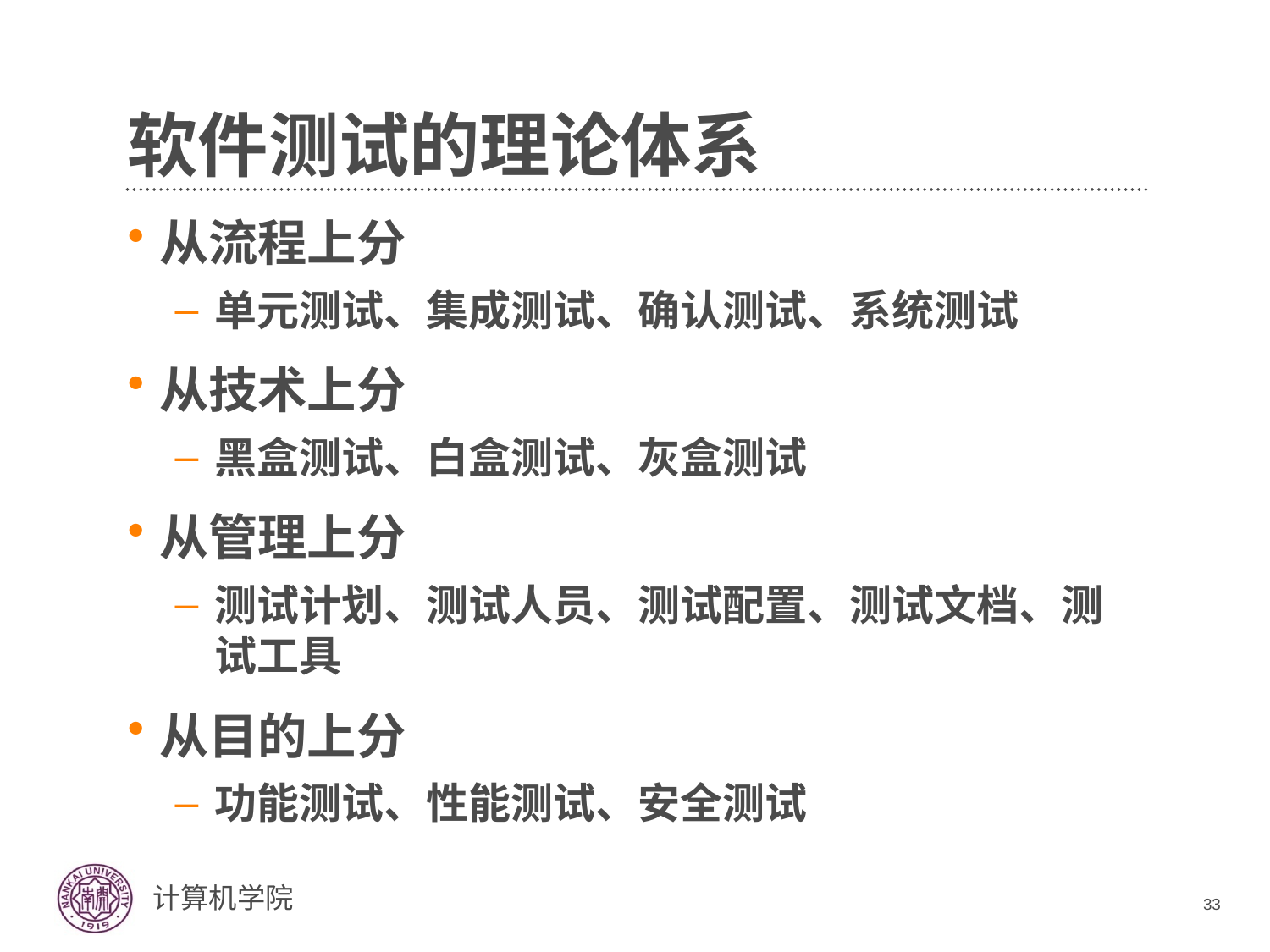

# 软件测试的理论体系
从流程上分
单元测试、集成测试、确认测试、系统测试
从技术上分
黑盒测试、白盒测试、灰盒测试
从管理上分
测试计划、测试人员、测试配置、测试文档、测试工具
从目的上分
功能测试、性能测试、安全测试
33